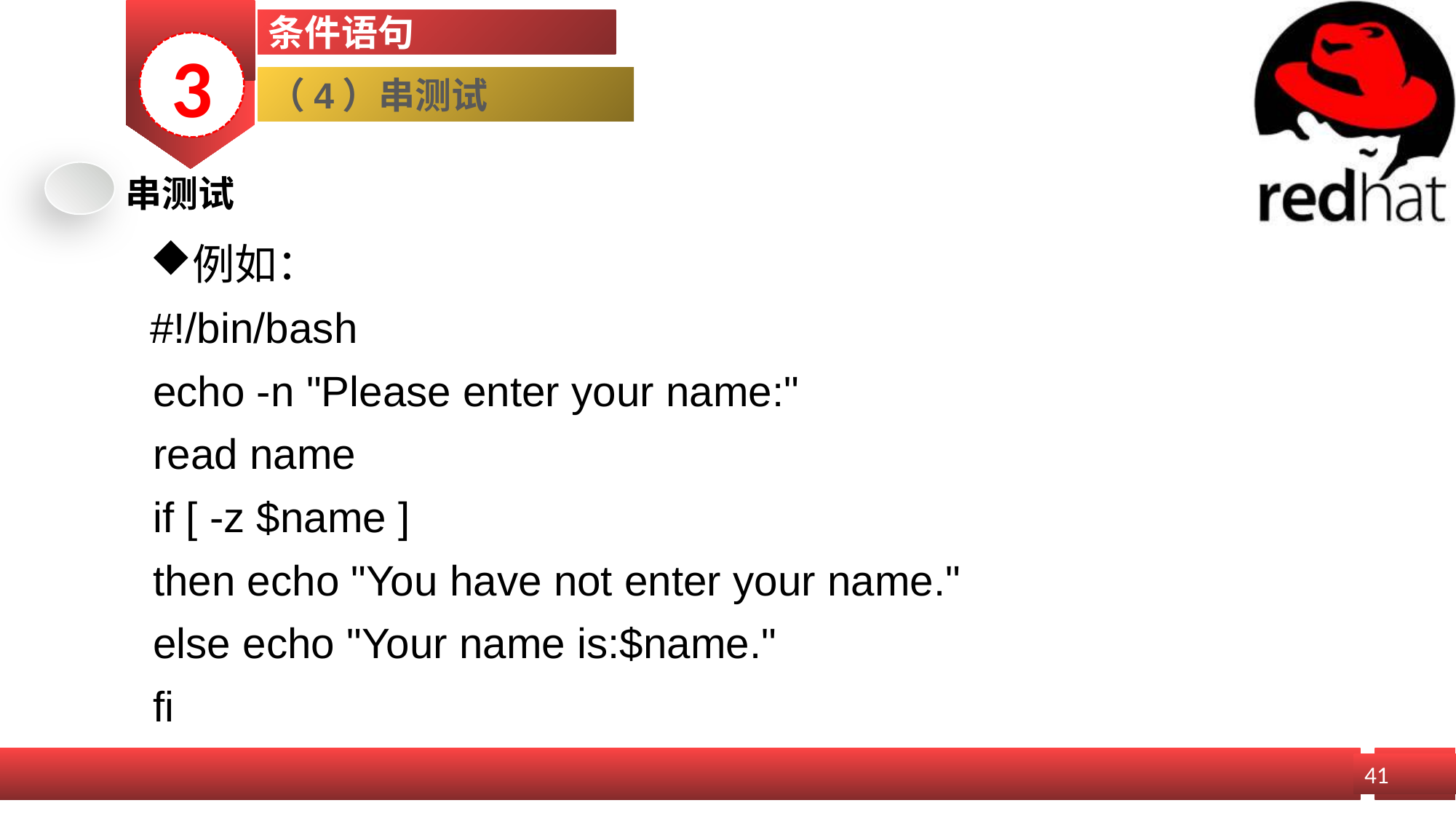

条件语句
3
（4）串测试

串测试
例如：
#!/bin/bash
echo -n "Please enter your name:"
read name
if [ -z $name ]
then echo "You have not enter your name."
else echo "Your name is:$name."
fi